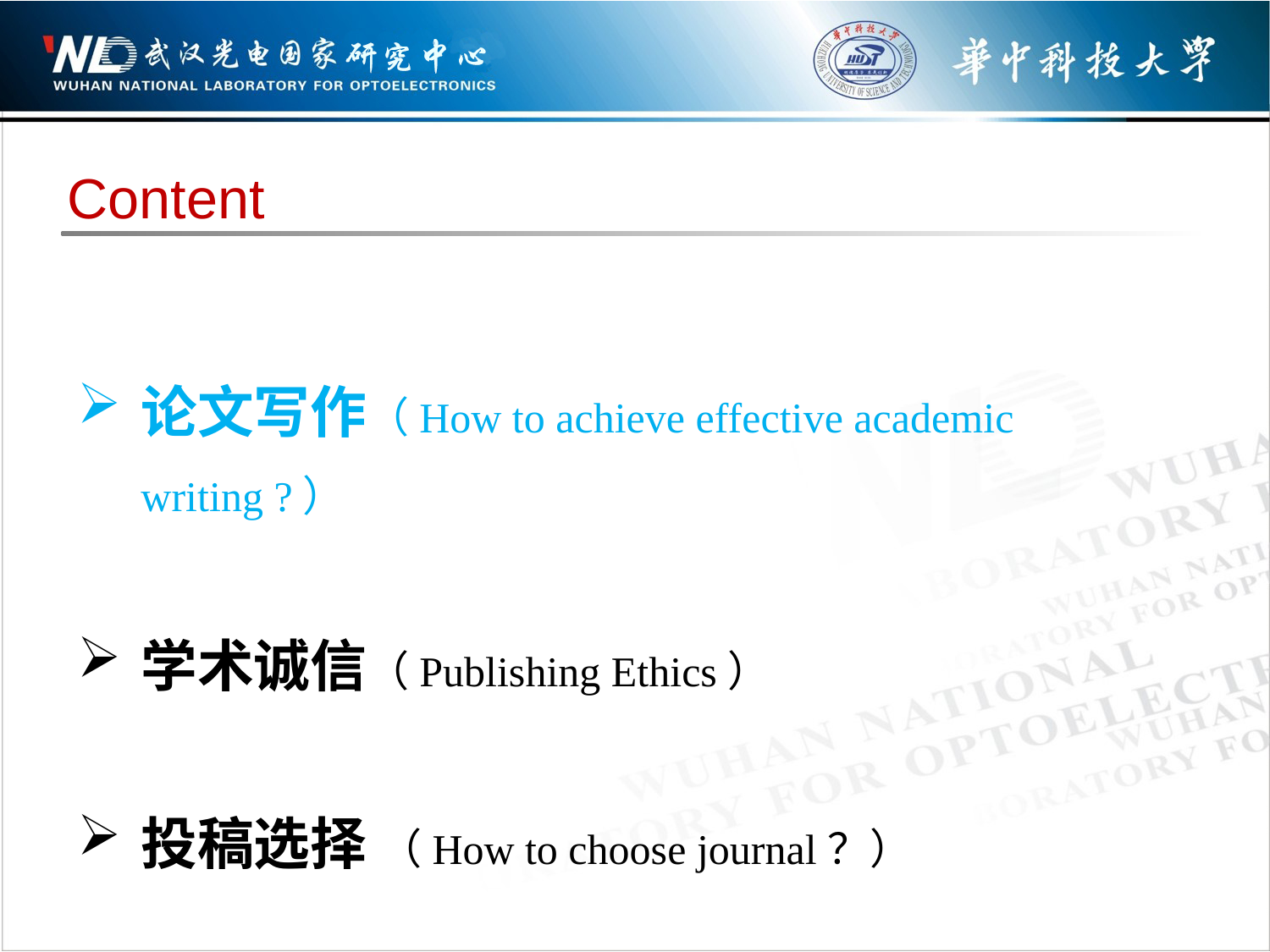

Content
论文写作（How to achieve effective academic writing ?）

学术诚信（Publishing Ethics）

投稿选择 （How to choose journal？）